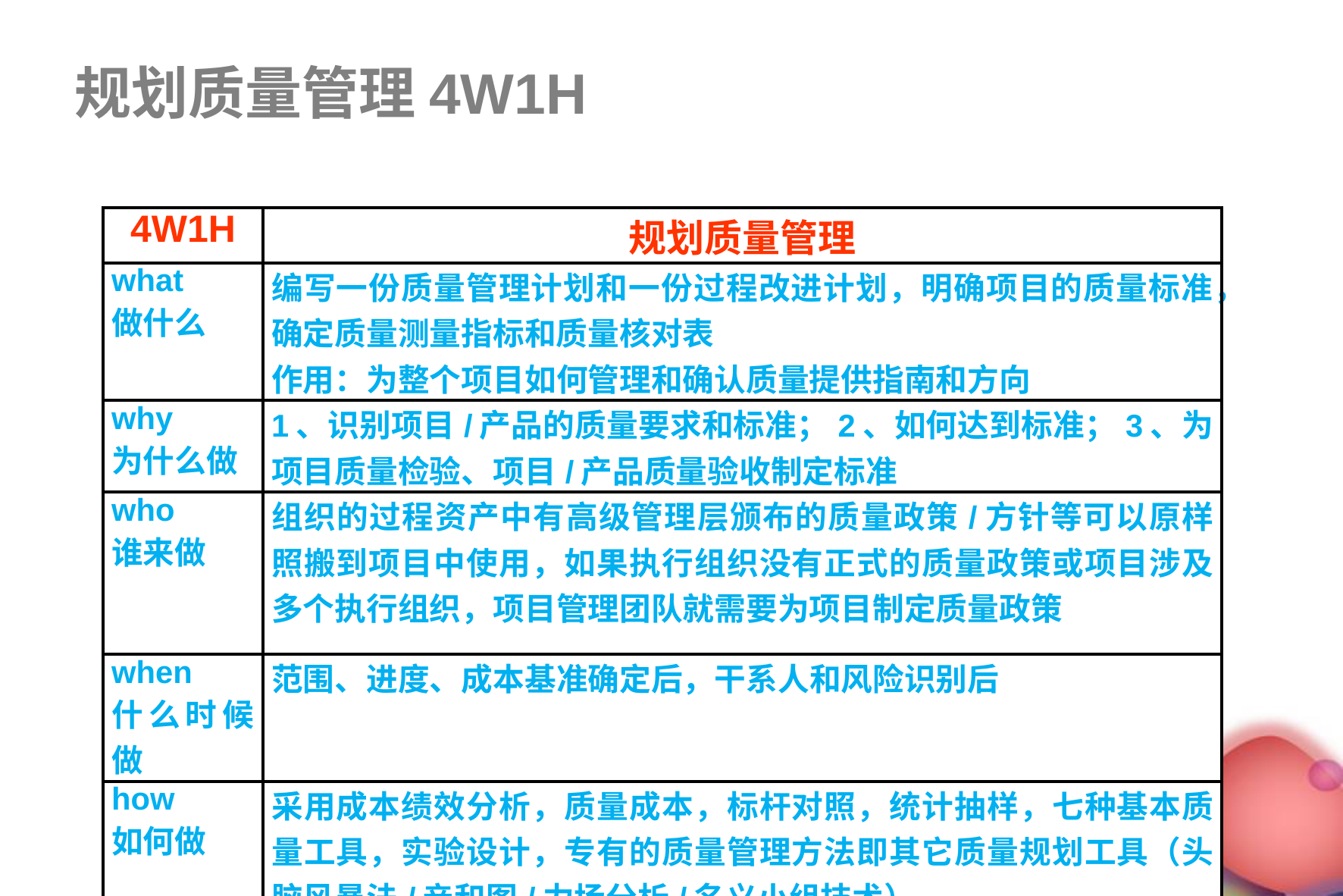

规划质量管理4W1H
| 4W1H | 规划质量管理 |
| --- | --- |
| what 做什么 | 编写一份质量管理计划和一份过程改进计划，明确项目的质量标准，确定质量测量指标和质量核对表 作用：为整个项目如何管理和确认质量提供指南和方向 |
| why 为什么做 | 1、识别项目/产品的质量要求和标准；2、如何达到标准；3、为项目质量检验、项目/产品质量验收制定标准 |
| who 谁来做 | 组织的过程资产中有高级管理层颁布的质量政策/方针等可以原样照搬到项目中使用，如果执行组织没有正式的质量政策或项目涉及多个执行组织，项目管理团队就需要为项目制定质量政策 |
| when 什么时候做 | 范围、进度、成本基准确定后，干系人和风险识别后 |
| how 如何做 | 采用成本绩效分析，质量成本，标杆对照，统计抽样，七种基本质量工具，实验设计，专有的质量管理方法即其它质量规划工具（头脑风暴法/亲和图/力场分析/名义小组技术） |